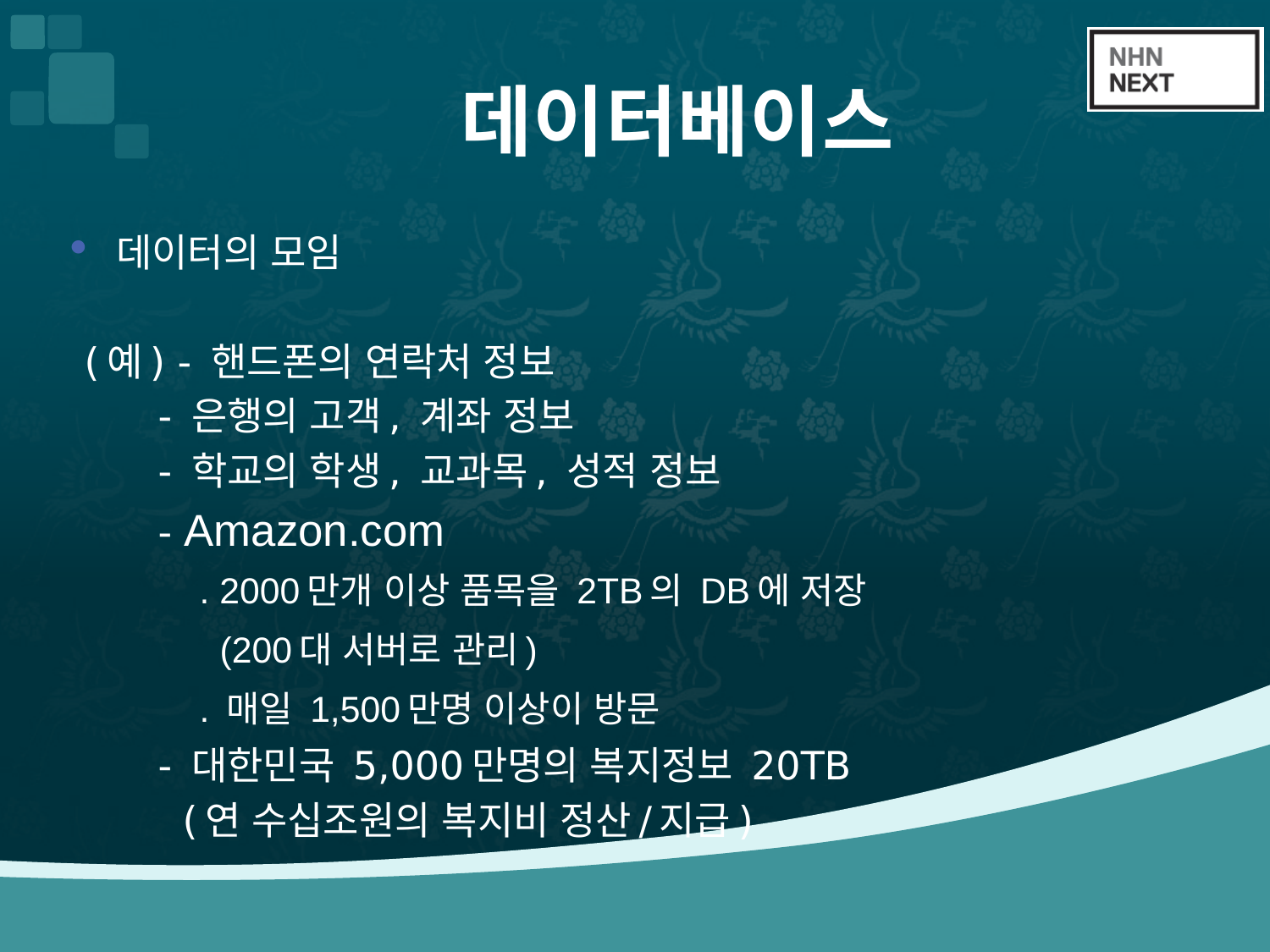

# 데이터베이스
데이터의 모임

 (예) - 핸드폰의 연락처 정보
       - 은행의 고객, 계좌 정보
       - 학교의 학생, 교과목, 성적 정보
       - Amazon.com
   . 2000만개 이상 품목을 2TB의 DB에 저장
     (200대 서버로 관리)
   . 매일 1,500만명 이상이 방문
       - 대한민국 5,000만명의 복지정보 20TB
         (연 수십조원의 복지비 정산/지급)